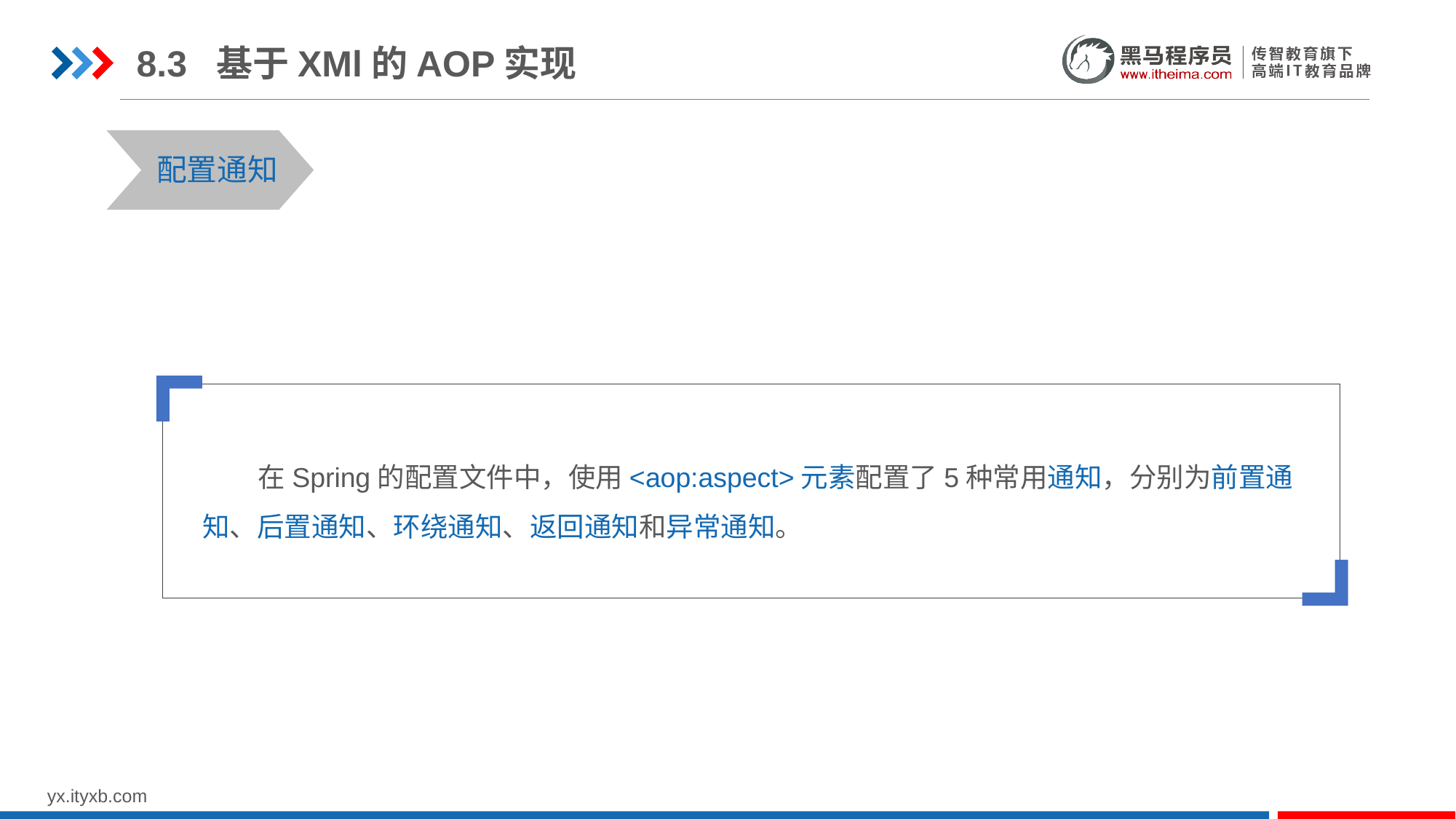

8.3  基于XMl的AOP实现

配置通知

        在Spring的配置文件中，使用<aop:aspect>元素配置了5种常用通知，分别为前置通知、后置通知、环绕通知、返回通知和异常通知。